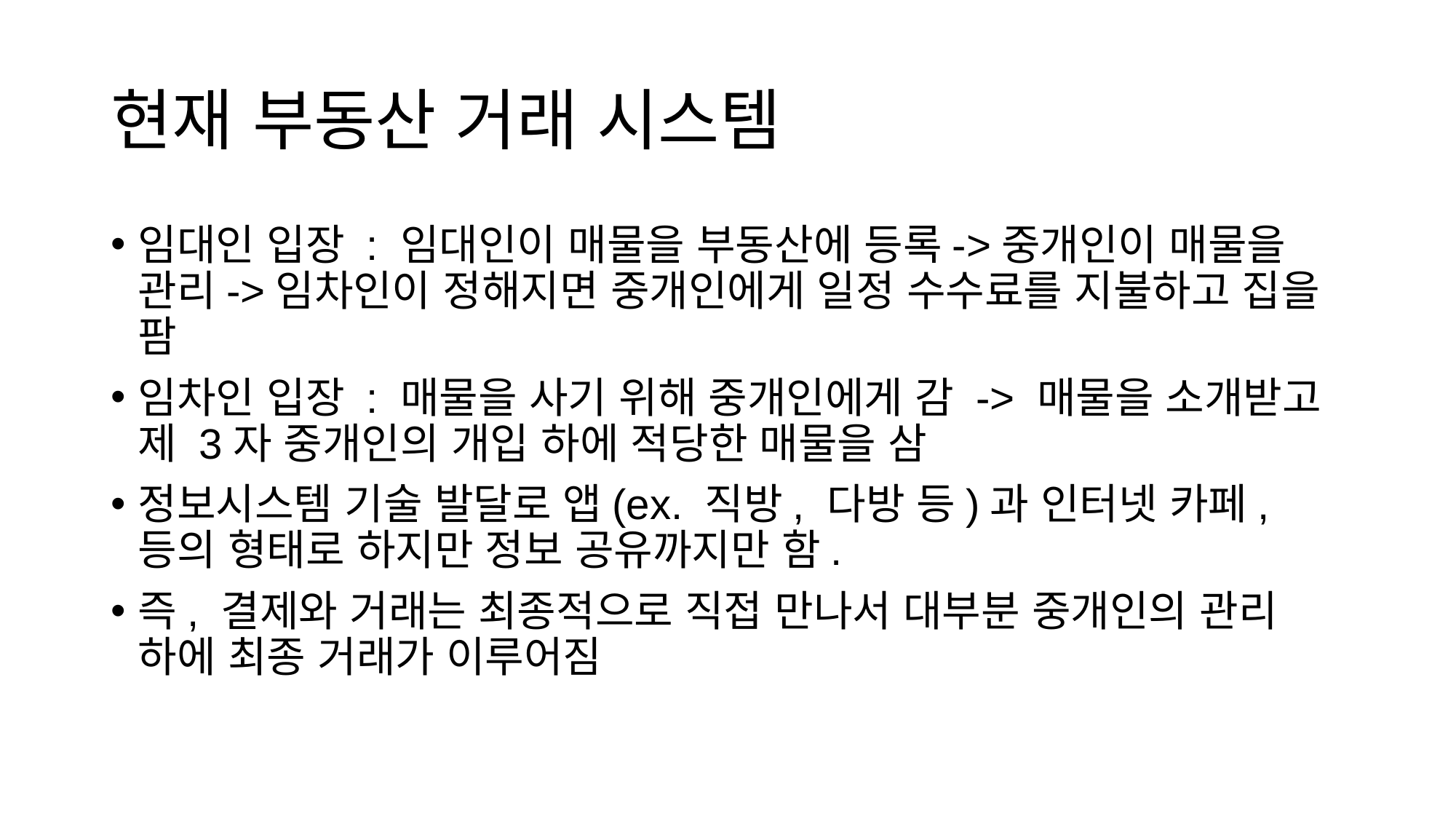

# 현재 부동산 거래 시스템
임대인 입장 : 임대인이 매물을 부동산에 등록->중개인이 매물을 관리->임차인이 정해지면 중개인에게 일정 수수료를 지불하고 집을 팜
임차인 입장 : 매물을 사기 위해 중개인에게 감 -> 매물을 소개받고 제 3자 중개인의 개입 하에 적당한 매물을 삼
정보시스템 기술 발달로 앱(ex. 직방, 다방 등)과 인터넷 카페, 등의 형태로 하지만 정보 공유까지만 함.
즉, 결제와 거래는 최종적으로 직접 만나서 대부분 중개인의 관리 하에 최종 거래가 이루어짐